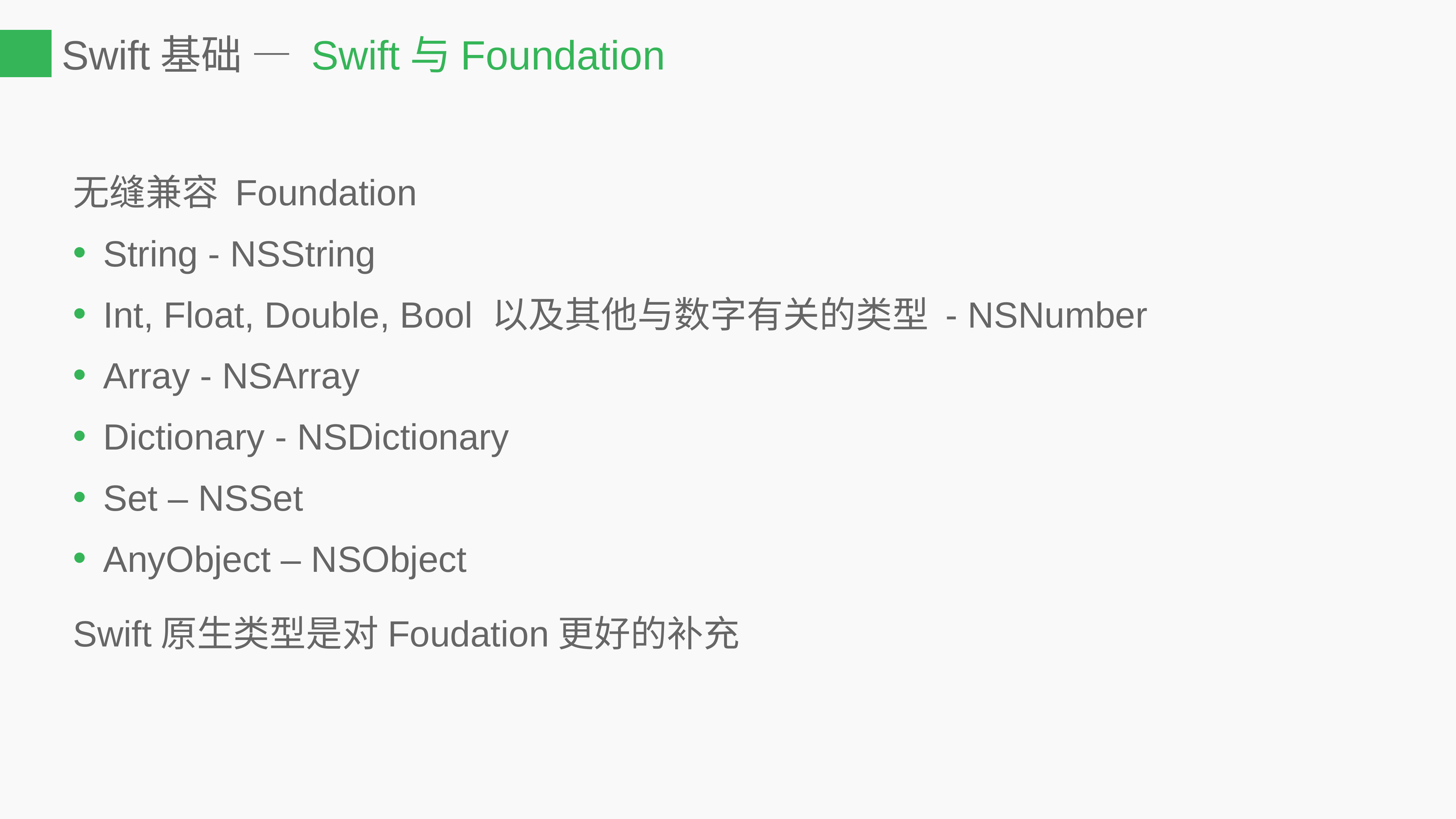

# Swift基础 — Swift与Foundation
无缝兼容 Foundation
String - NSString
Int, Float, Double, Bool 以及其他与数字有关的类型 - NSNumber
Array - NSArray
Dictionary - NSDictionary
Set – NSSet
AnyObject – NSObject
Swift原生类型是对Foudation更好的补充